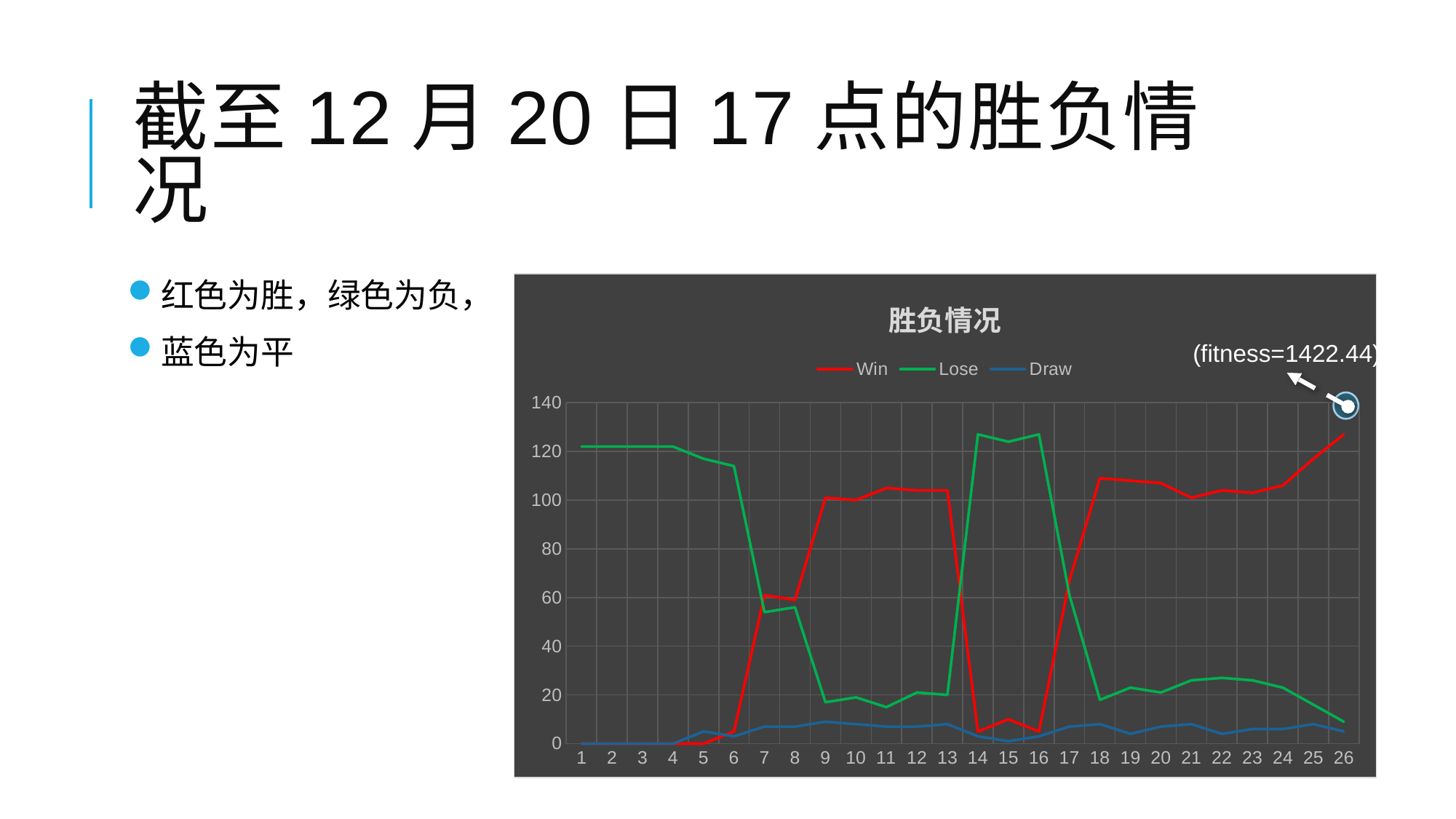

# 截至12月20日17点的胜负情况
红色为胜，绿色为负，
蓝色为平

### Chart: 胜负情况

| Category | Win | Lose | Draw |
|---|---|---|---|
(fitness=1422.44)